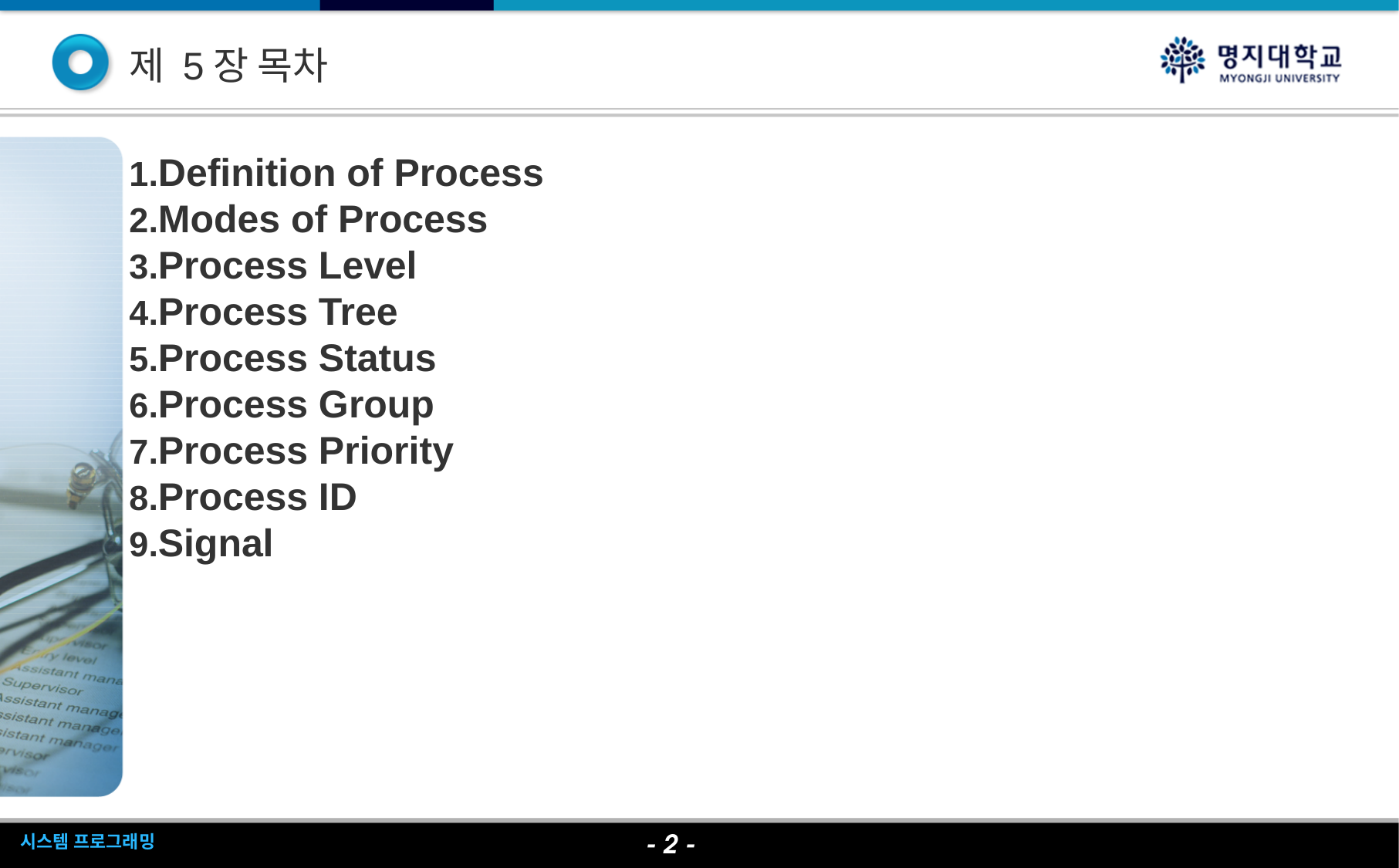

제 5장 목차
Definition of Process
Modes of Process
Process Level
Process Tree
Process Status
Process Group
Process Priority
Process ID
Signal
- 2 -